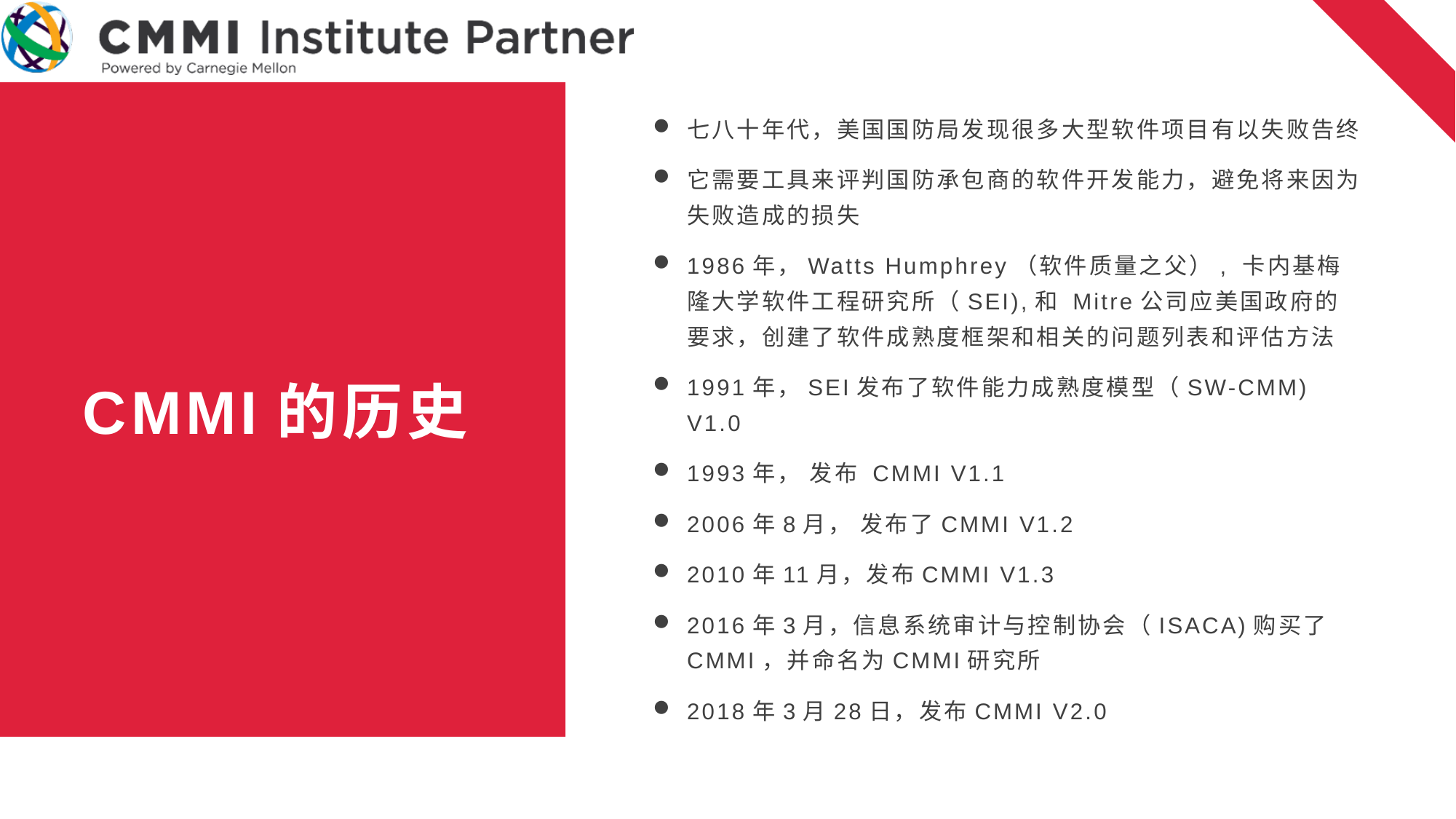

七八十年代，美国国防局发现很多大型软件项目有以失败告终
它需要工具来评判国防承包商的软件开发能力，避免将来因为失败造成的损失
1986年，Watts Humphrey（软件质量之父）, 卡内基梅隆大学软件工程研究所（SEI),和 Mitre公司应美国政府的要求，创建了软件成熟度框架和相关的问题列表和评估方法
1991年，SEI发布了软件能力成熟度模型（SW-CMM) V1.0
1993年， 发布 CMMI V1.1
2006年8月， 发布了CMMI V1.2
2010年11月，发布CMMI V1.3
2016年3月，信息系统审计与控制协会（ISACA)购买了CMMI，并命名为CMMI研究所
2018年3月28日，发布CMMI V2.0
CMMI的历史